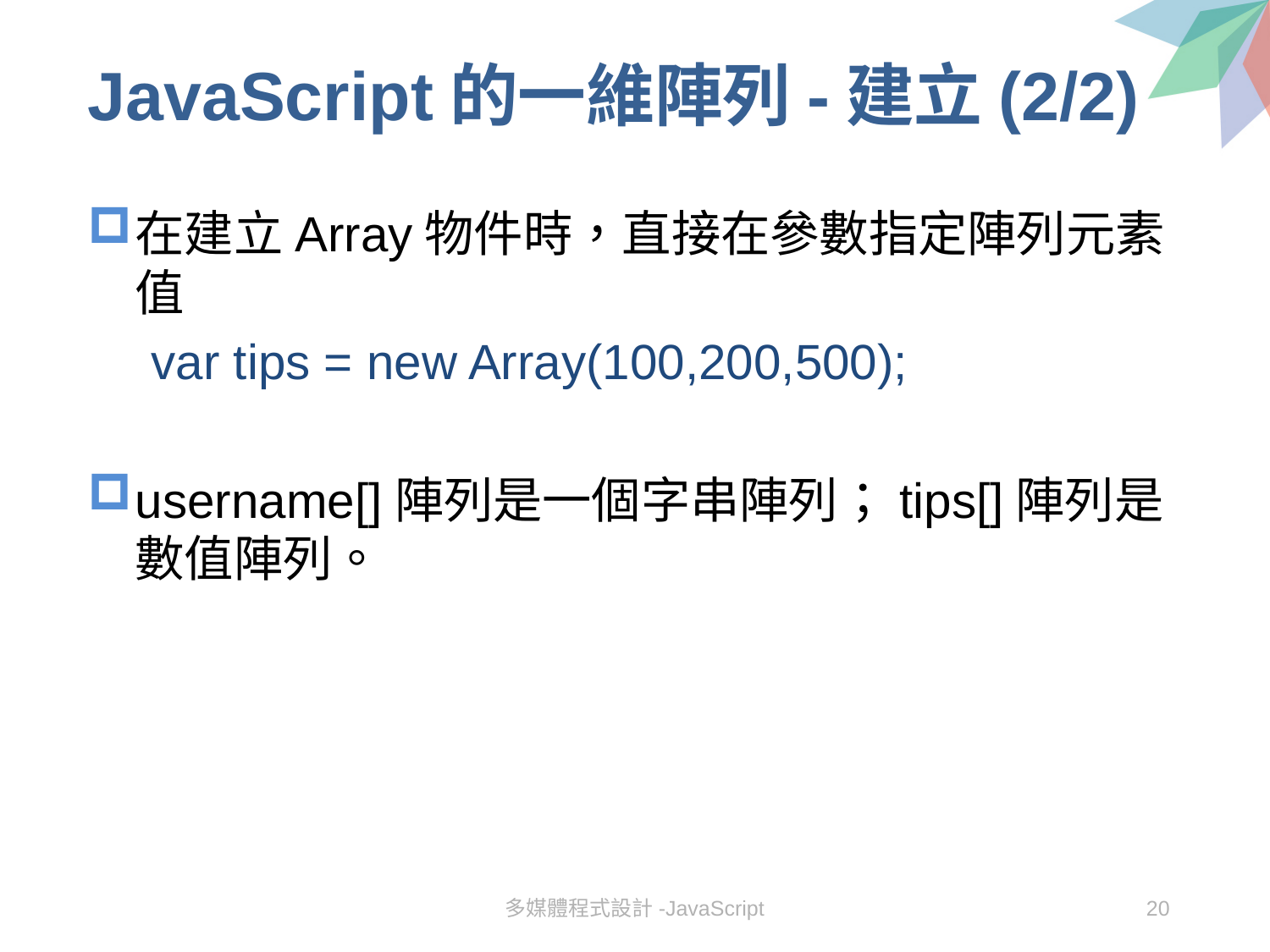

# JavaScript的一維陣列-建立(2/2)
在建立Array物件時，直接在參數指定陣列元素值
var tips = new Array(100,200,500);

username[]陣列是一個字串陣列；tips[]陣列是數值陣列。

多媒體程式設計-JavaScript
20